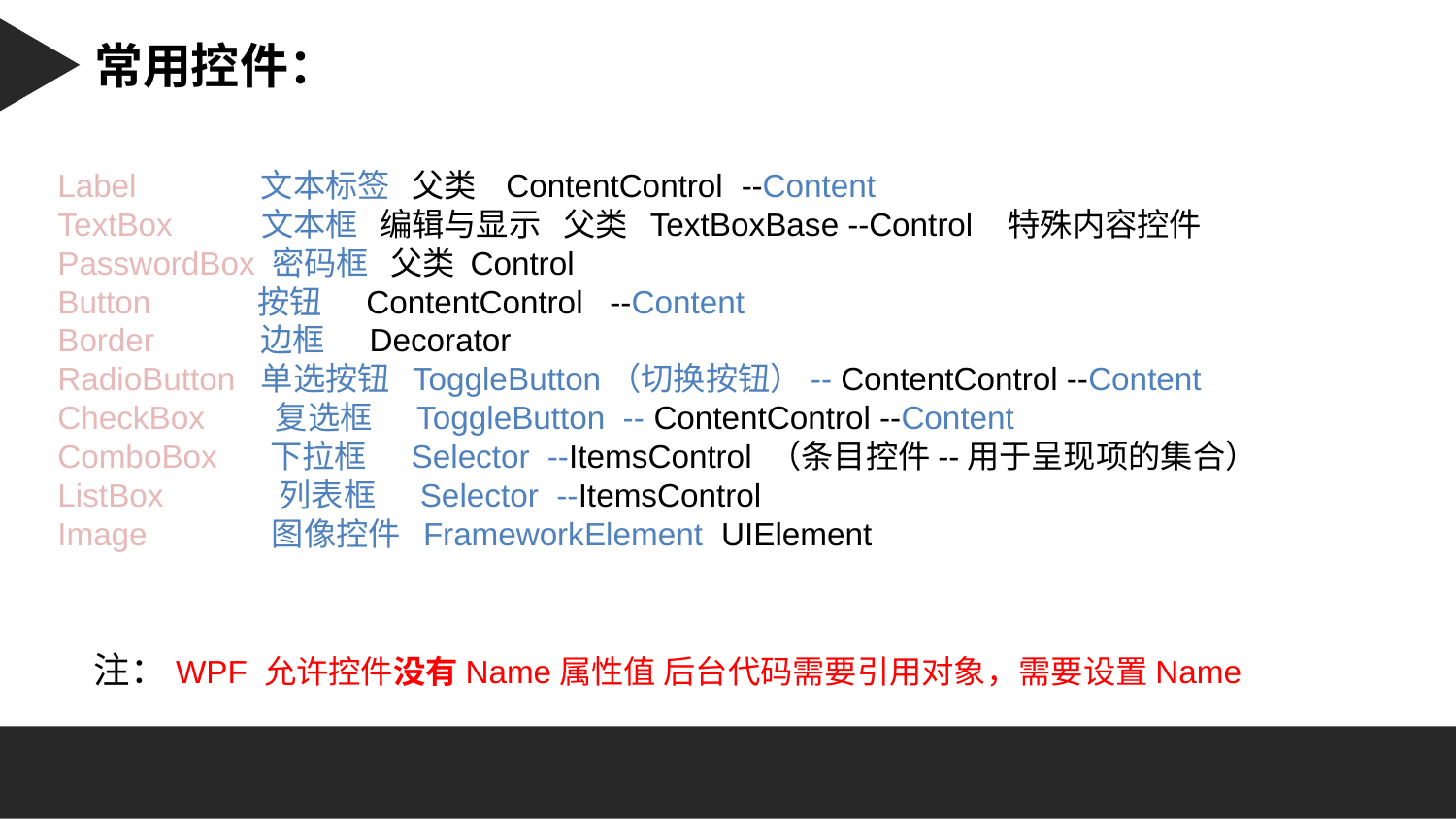

Character 字符串：

常用控件：
Label             文本标签   父类   ContentControl  --Content
TextBox         文本框   编辑与显示   父类  TextBoxBase --Control   特殊内容控件
PasswordBox 密码框   父类 Control
Button           按钮     ContentControl   --Content
Border           边框     Decorator
RadioButton  单选按钮  ToggleButton（切换按钮）-- ContentControl --Content
CheckBox       复选框     ToggleButton  -- ContentControl --Content
ComboBox     下拉框     Selector  --ItemsControl （条目控件--用于呈现项的集合）
ListBox            列表框     Selector  --ItemsControl
Image             图像控件  FrameworkElement  UIElement
注：WPF 允许控件没有Name属性值 后台代码需要引用对象，需要设置Name